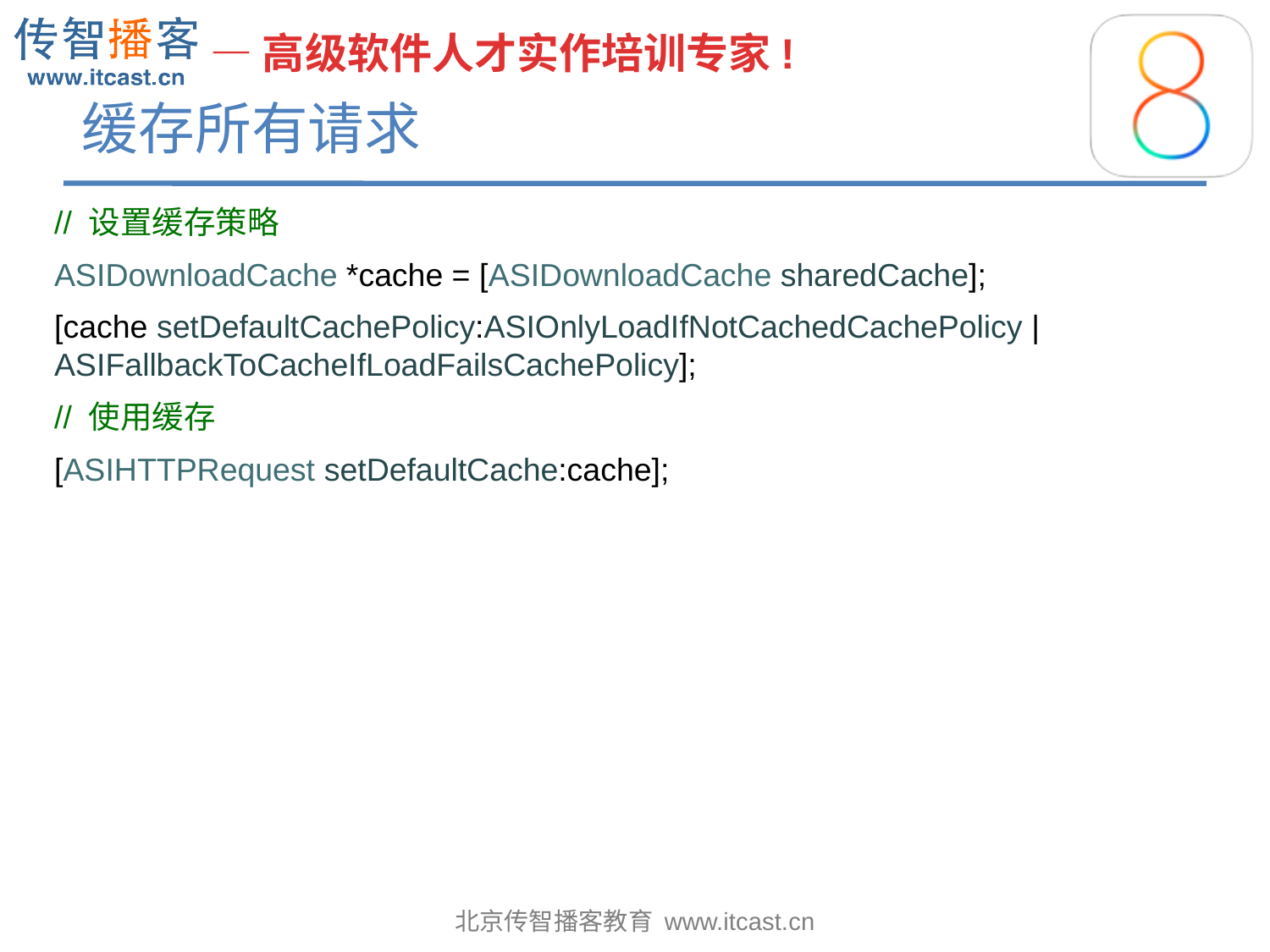

# 缓存所有请求
// 设置缓存策略
ASIDownloadCache *cache = [ASIDownloadCache sharedCache];
[cache setDefaultCachePolicy:ASIOnlyLoadIfNotCachedCachePolicy | ASIFallbackToCacheIfLoadFailsCachePolicy];
// 使用缓存
[ASIHTTPRequest setDefaultCache:cache];